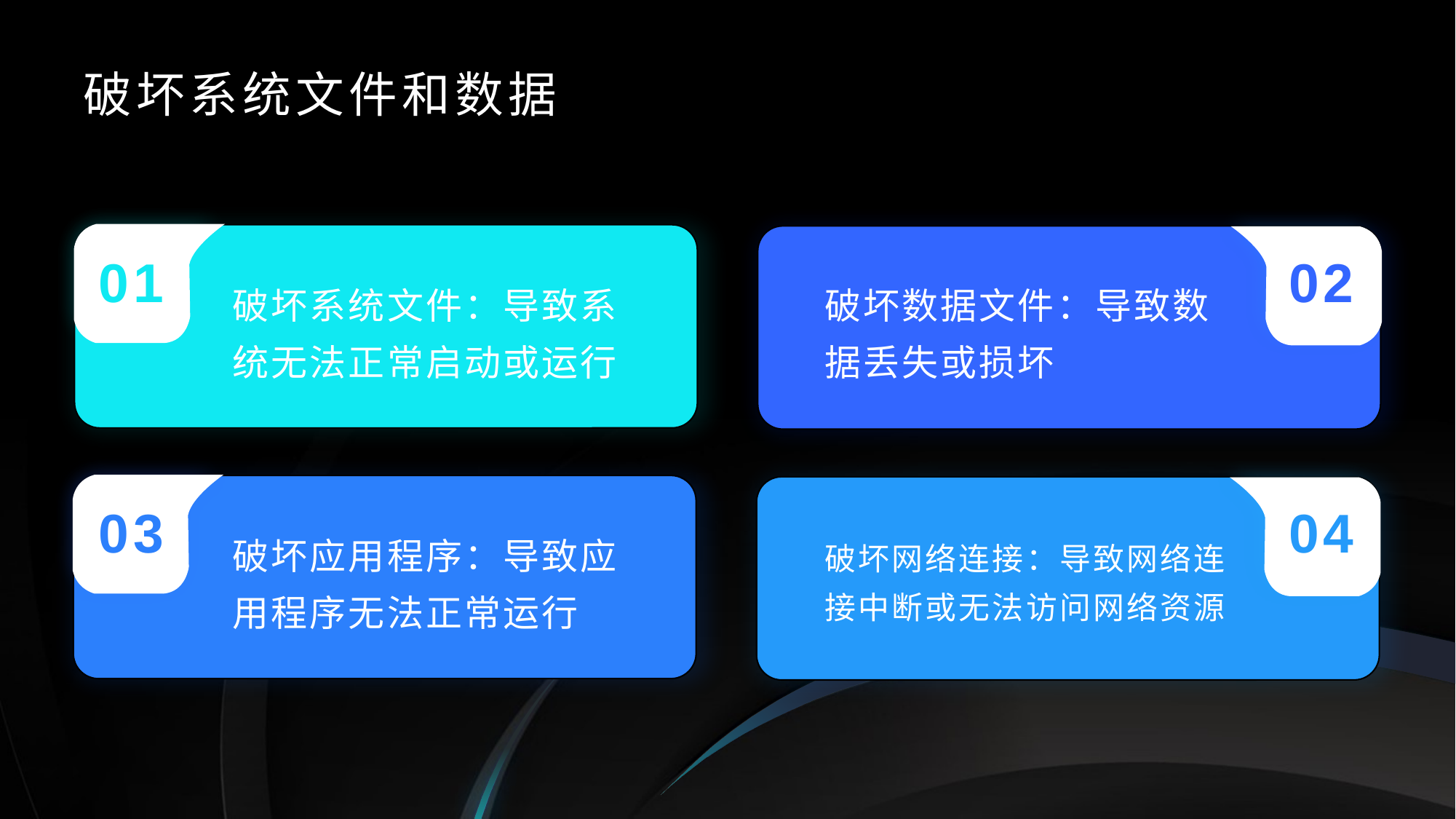

破坏系统文件和数据

01
破坏系统文件：导致系统无法正常启动或运行
破坏数据文件：导致数据丢失或损坏
02

03
破坏应用程序：导致应用程序无法正常运行
破坏网络连接：导致网络连接中断或无法访问网络资源
04